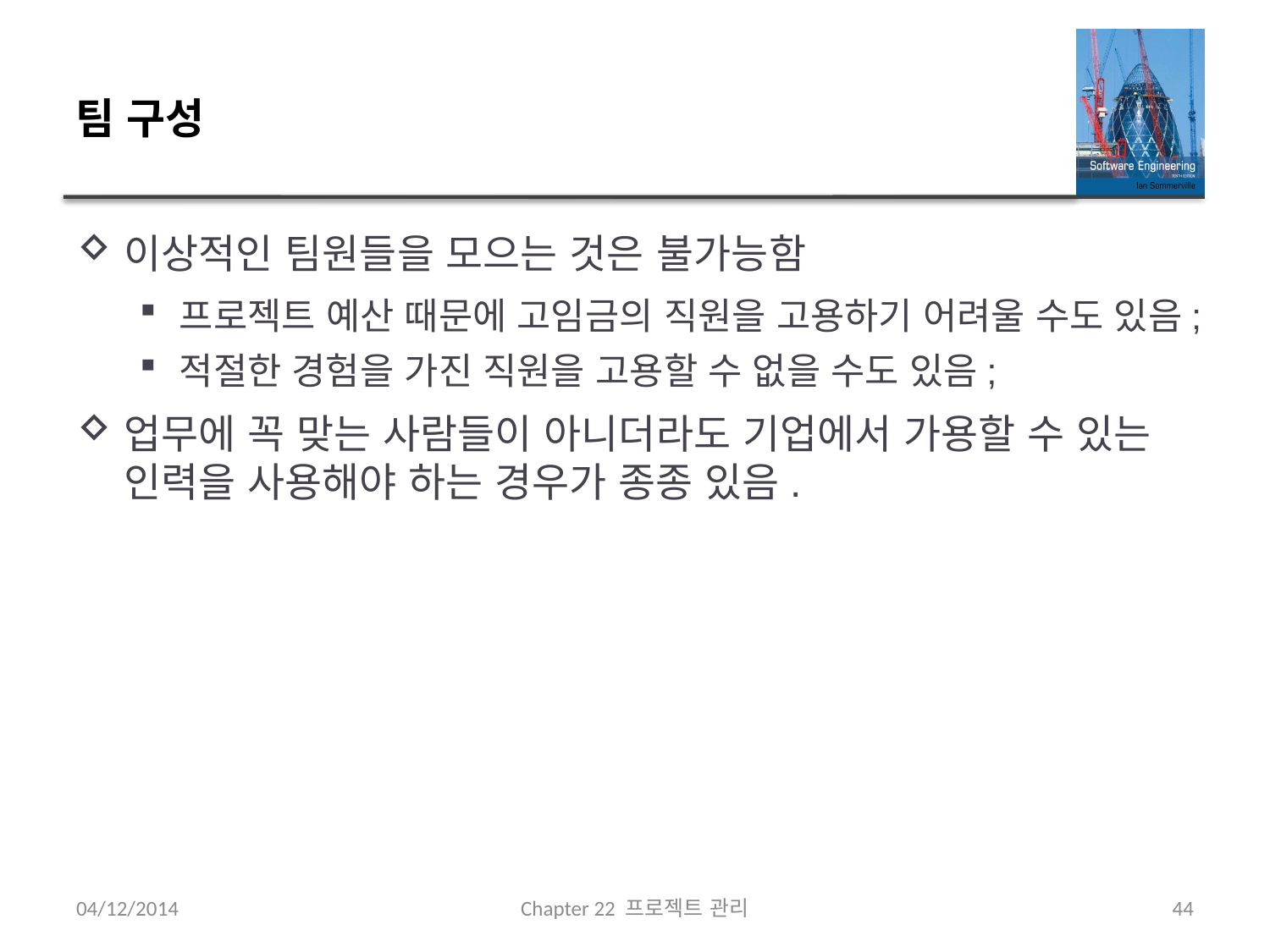

# 팀 구성
이상적인 팀원들을 모으는 것은 불가능함
프로젝트 예산 때문에 고임금의 직원을 고용하기 어려울 수도 있음;
적절한 경험을 가진 직원을 고용할 수 없을 수도 있음;
업무에 꼭 맞는 사람들이 아니더라도 기업에서 가용할 수 있는 인력을 사용해야 하는 경우가 종종 있음.
04/12/2014
Chapter 22 프로젝트 관리
44